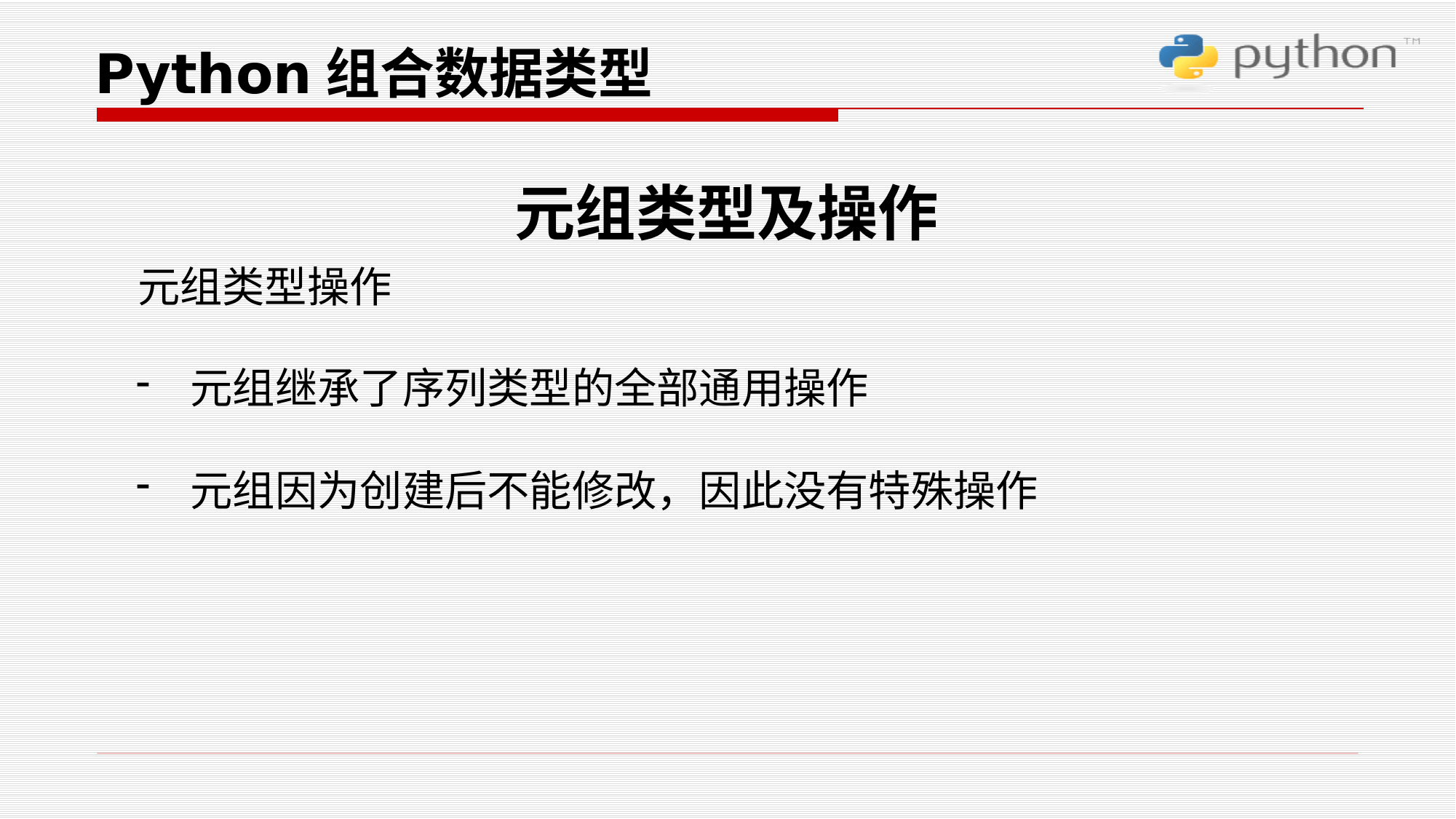

Python组合数据类型
元组类型及操作
元组类型操作
元组继承了序列类型的全部通用操作

元组因为创建后不能修改，因此没有特殊操作